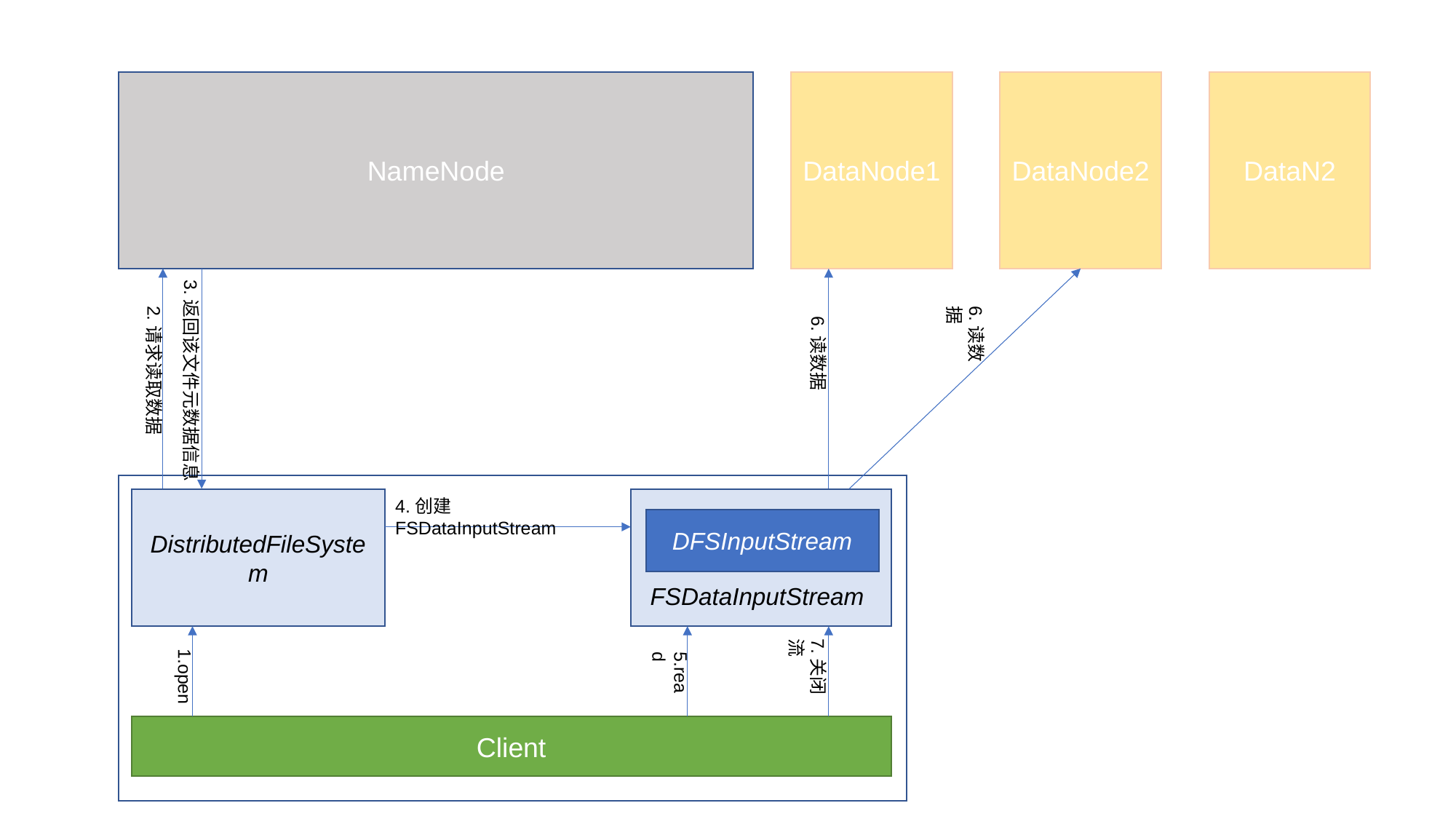

DataNode2
DataN2
NameNode
DataNode1
3.返回该文件元数据信息
2.请求读取数据
6.读数据
6.读数据

DistributedFileSystem

4.创建FSDataInputStream
DFSInputStream
FSDataInputStream
7.关闭流
1.open
5.read
Client